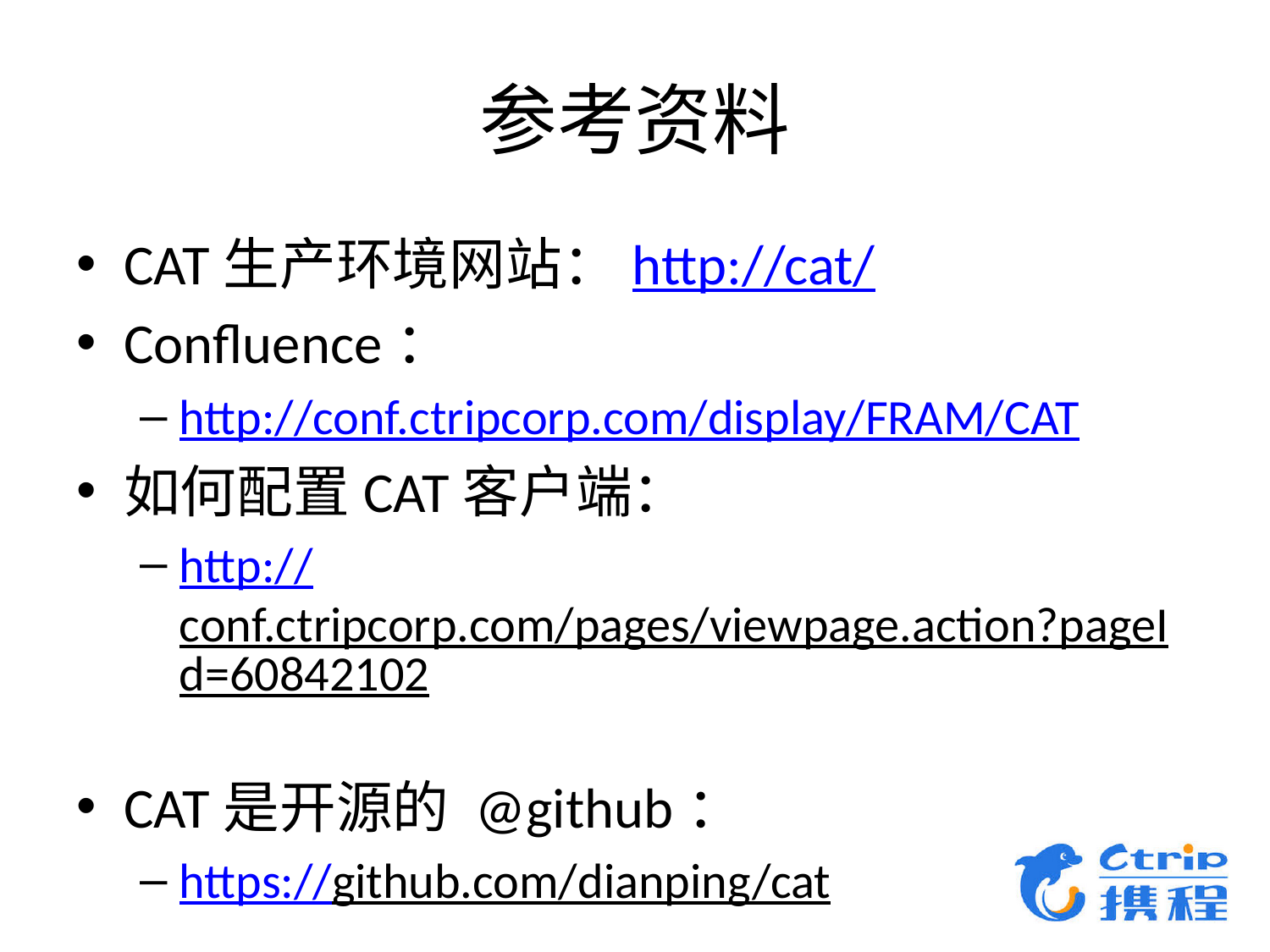

# 参考资料
CAT生产环境网站：http://cat/
Confluence：
http://conf.ctripcorp.com/display/FRAM/CAT
如何配置CAT客户端：
http://conf.ctripcorp.com/pages/viewpage.action?pageId=60842102
CAT是开源的 @github：
https://github.com/dianping/cat